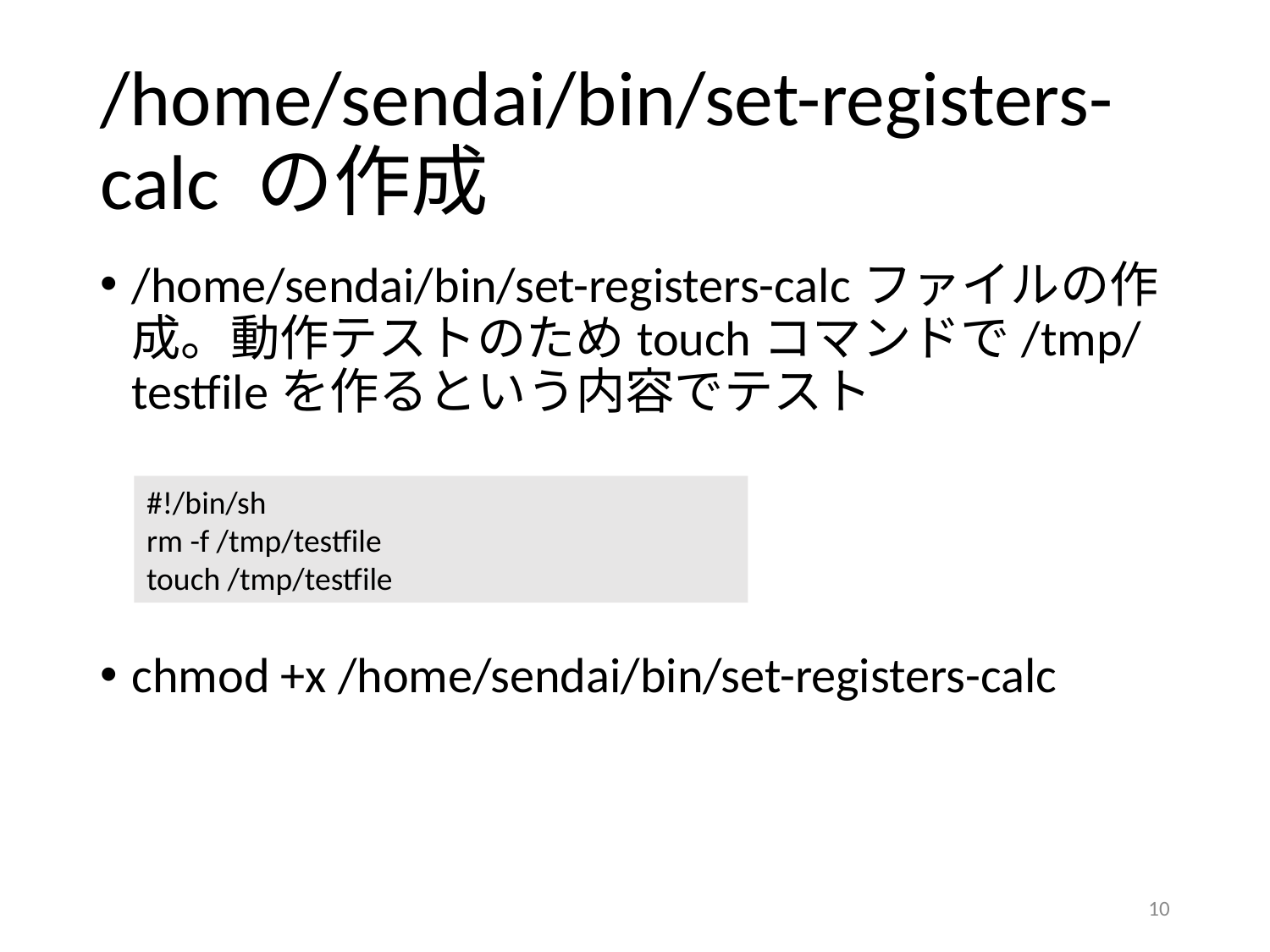

# /home/sendai/bin/set-registers-calc の作成
/home/sendai/bin/set-registers-calcファイルの作成。動作テストのためtouchコマンドで/tmp/testfileを作るという内容でテスト

chmod +x /home/sendai/bin/set-registers-calc
#!/bin/sh
rm -f /tmp/testfile
touch /tmp/testfile
10